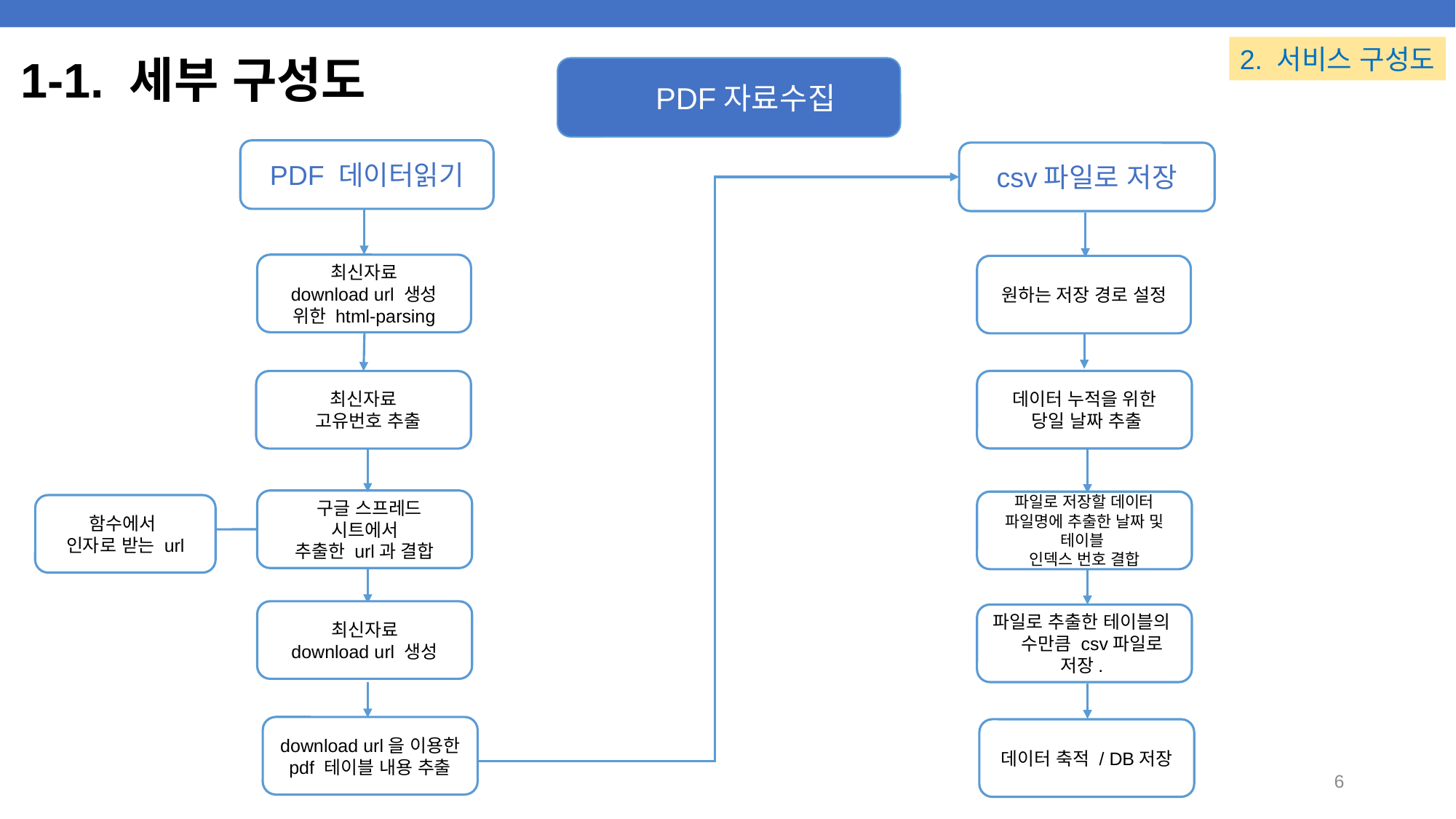

1-1. 세부 구성도
2. 서비스 구성도
          PDF자료수집
PDF 데이터읽기
csv파일로 저장
최신자료
 download url 생성
위한 html-parsing
원하는 저장 경로 설정
데이터 누적을 위한
 당일 날짜 추출
최신자료
 고유번호 추출
 구글 스프레드 시트에서
추출한 url과 결합
파일로 저장할 데이터 파일명에 추출한 날짜 및 테이블
인덱스 번호 결합
함수에서
인자로 받는 url
최신자료
download url 생성
파일로 추출한 테이블의     수만큼 csv파일로 저장.

download url을 이용한 pdf 테이블 내용 추출

데이터 축적 / DB저장
6